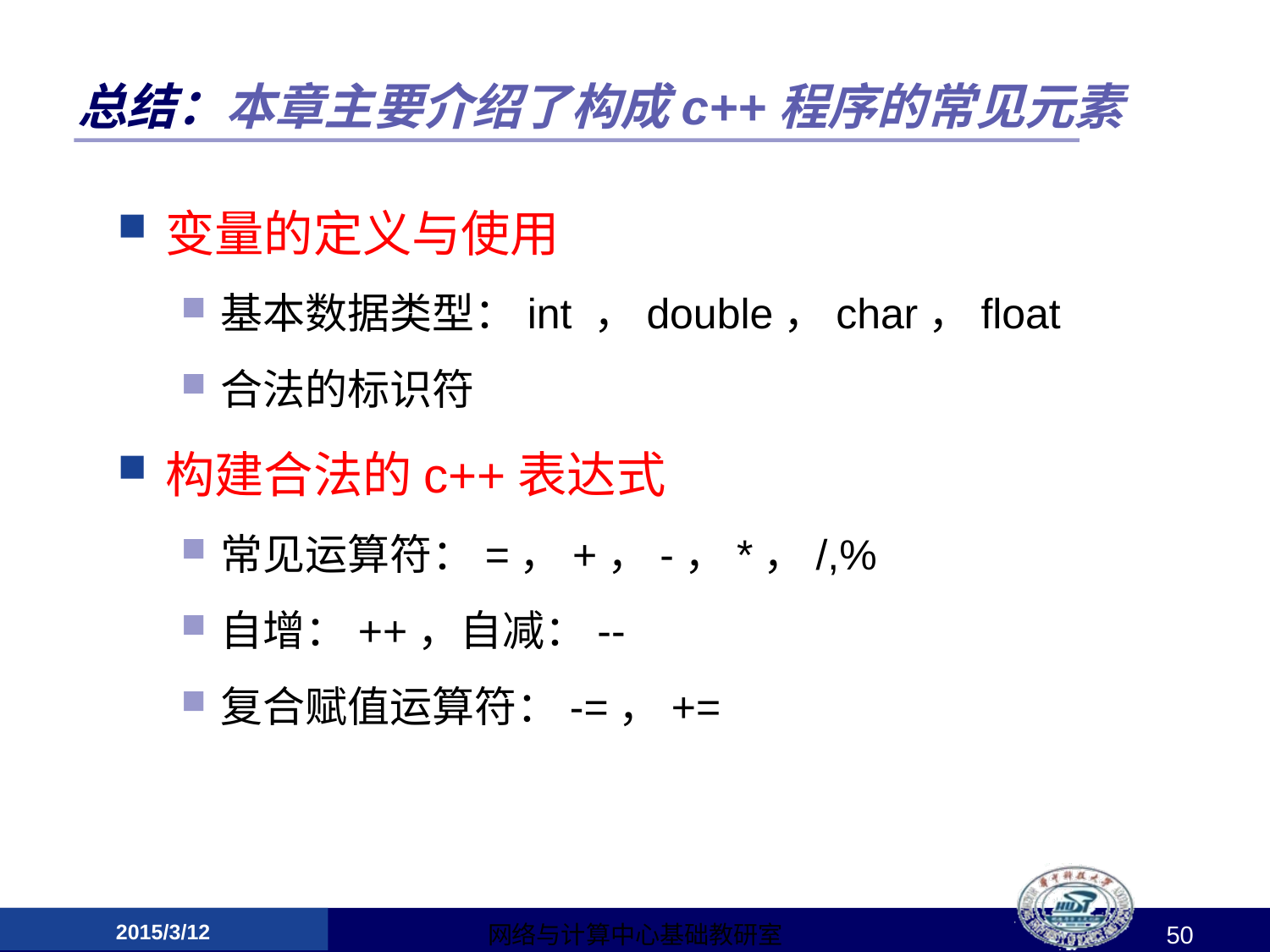

# 总结：本章主要介绍了构成c++程序的常见元素
变量的定义与使用
基本数据类型：int ，double，char，float
合法的标识符
构建合法的c++表达式
常见运算符：=，+，-，*，/,%
自增：++，自减：--
复合赋值运算符：-=，+=
2015/3/12
网络与计算中心基础教研室
50